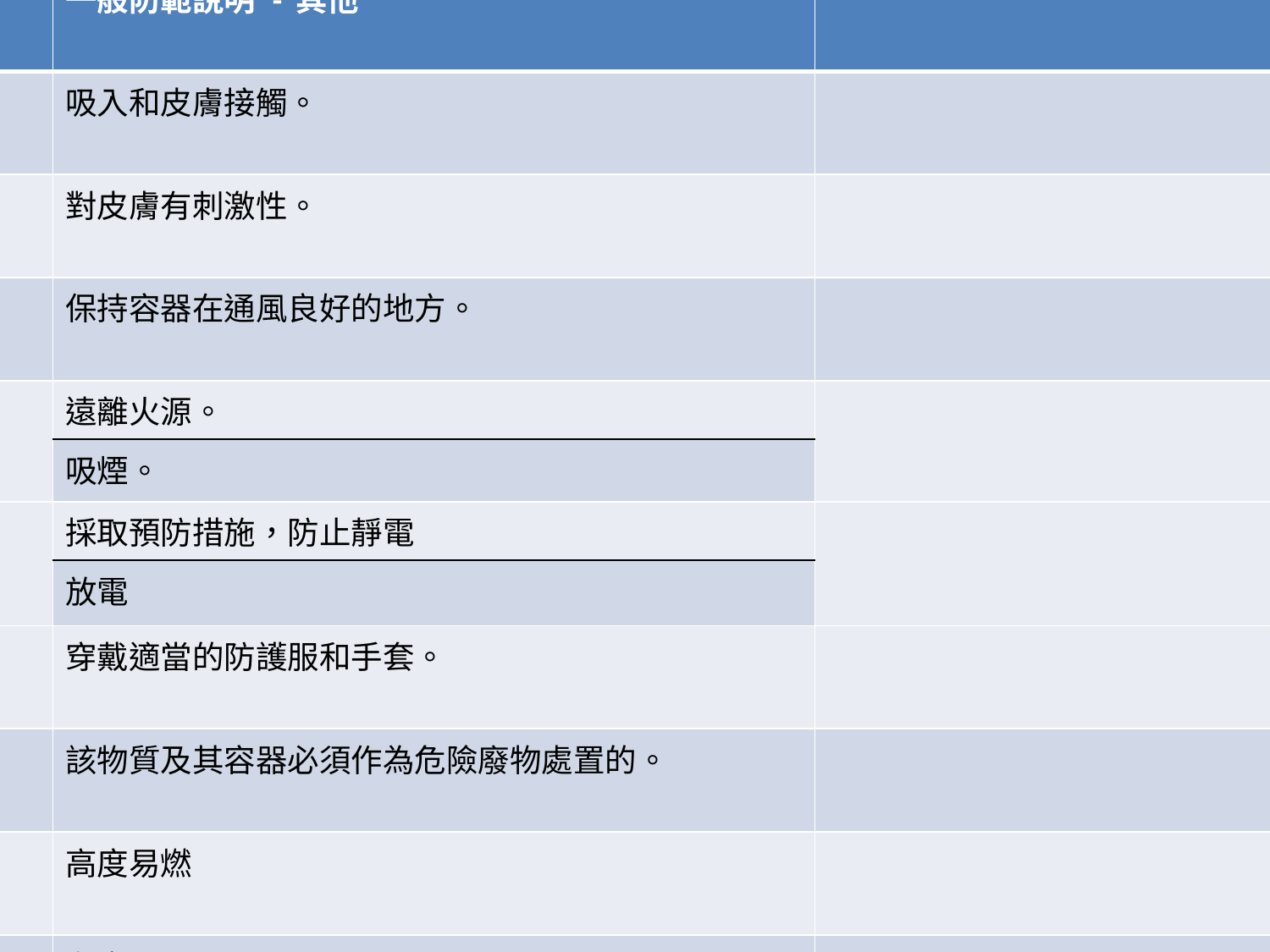

| 代碼 | 一般防範說明 - 其他 |  |
| --- | --- | --- |
| R20/21 | 吸入和皮膚接觸。 |  |
| R38 | 對皮膚有刺激性。 |  |
| S9 | 保持容器在通風良好的地方。 |  |
| S16 | 遠離火源。 |  |
|  | 吸煙。 |  |
| S33 | 採取預防措施，防止靜電 |  |
|  | 放電 |  |
| S36/37 | 穿戴適當的防護服和手套。 |  |
| S60 | 該物質及其容器必須作為危險廢物處置的。 |  |
| F | 高度易燃 |  |
| Xn | 有害 |  |
| R11 | 高度易燃 |  |
| R41 | 可對眼睛造成嚴重損傷 |  |
| R48/20 | 有害：長期吸入會對人體健康造成嚴重損害。 |  |
| R63 | 危害胎兒可能出現的風險。 |  |
| R65 | 有害的：吞食可能造成肺部損害。 |  |
| R67 | 吸入蒸氣可引起頭暈。 |  |
| S26 | 若接觸到眼睛，用大量清水沖洗並送醫。 |  |
| S36/37/39 | 穿戴適當的防護服，手套和防護眼鏡/面罩。 |  |
| S62 | 如果吞食，勿催吐：立即就醫並出示該容器或標籤。 |  |
| R34 | 造成灼傷。 |  |
| 歐洲聯盟 物理性質 |  |  |
| EUH001 | 爆炸時候乾燥 |  |
| EUH006 | 炸藥或不與空氣接觸 | 不穩定在環境溫度下 |
| EUH014 | 遇水劇烈反應 | 遇水劇烈反應[例如乙酰氯，鹼金屬，四氯化鈦] |
| EUH018 | 在使用中可能形成易燃/易爆蒸汽 - 空氣混合物 |  |
| EUH019 | 可形成爆炸性過氧化物 | 可形成爆炸性過氧化物[例如乙醚，1,4 - 二惡烷] |
| EUH044 | 爆炸的密封情況下加熱風險 | 爆炸性分解當加熱鋼桶但不是在不太強的容器 |
| 健康屬性 |  |  |
| EUH029 | 遇水釋放有毒氣體 | 演變劇烈的毒性 cat 3氣體與水或潮濕空氣中[如接觸磷化鋁，五硫化二磷] |
| EUH031 | 與酸接觸釋放出有毒氣體 | 與酸接觸釋放劇毒急性貓3氣體[如：次氯酸鈉，鋇硫化物] |
| EUH032 | 與酸接觸釋放劇毒氣體 | 與酸接觸釋放劇毒急性 cat 1-2氣體[如：氰化氫的鹽，疊氮化鈉] |
| EUH066 | 反复接觸可能導致皮膚乾燥或龜裂 | 反复接觸可能導致皮膚乾燥或開裂，但不歸類刺激性 |
| EUH070 | 由眼睛接觸會中毒 | 毒性眼刺激試驗歸因於通過眼睛吸收過程，而不是通過粘膜 |
| EUH071 | 腐蝕性，對呼吸道 | 吸入TOX試驗的死亡率因腐蝕或歸入腐蝕性，對皮膚和容易被吸入 |
| 環境性能適用 |  |  |
| EUH059 | 危害臭氧層 |  |
| 歐盟其他危險說明 |  |  |
| EUH201 | 含有鉛。不應使用在表面上容易被兒童咀嚼或吸。 |  |
| EUH201A | 警告！含有鉛。 |  |
| EUH202 | 氰基丙烯酸酯。危險。債券皮膚和眼睛在幾秒鐘內。請將此藥品放在兒童接觸不到的地方。 |  |
| EUH203 | 含有鉻（VI）。可能會產生過敏反應。 |  |
| EUH204 | 含有異氰酸鹽。可能會產生過敏反應。 |  |
| EUH206 | 警告！不要與其他產品一起使用。可能釋放出有害氣體（氯氣）。 |  |
| EUH207 | 警告！含有鎘。使用過程中形成危險的煙霧。請參閱製造商提供的信息。遵守安全指示。 |  |
| EUH208 | 包含<致敏物質的名稱>。可能會產生過敏反應。 |  |
| EUH209 | 使用時會變得高度易燃。 |  |
| EUH209A | 可以成為易燃使用。 |  |
| EUH210 | 根據要求提供安全數據表。 |  |
| EUH401 | 為了避免對人類健康和環境的風險，遵守使用說明。 | 產品使用的是植物保護產品（可予91/414/EEC） |
|  |  |  |
|  |  |  |